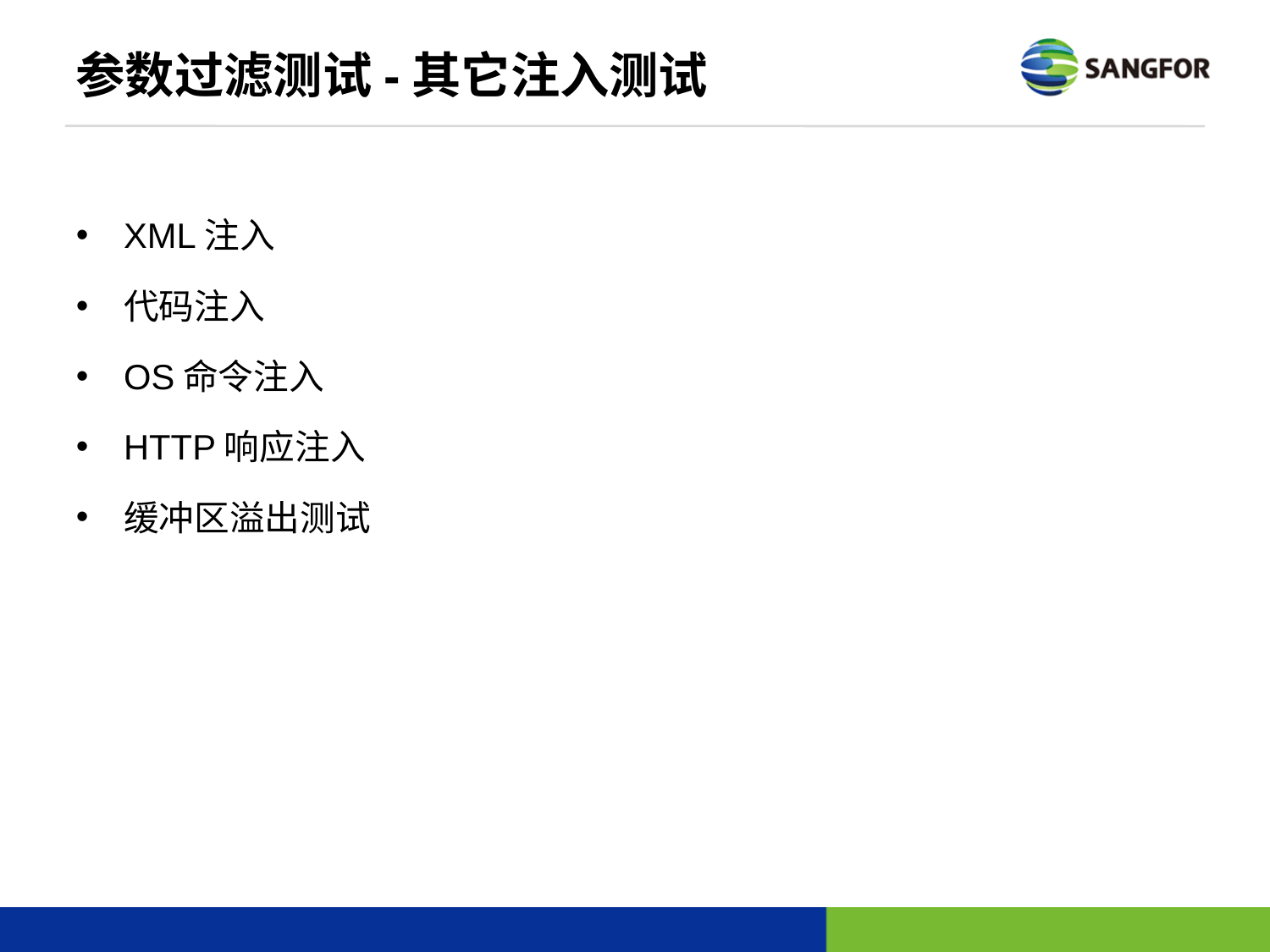

# 参数过滤测试-其它注入测试
XML注入
代码注入
OS命令注入
HTTP响应注入
缓冲区溢出测试